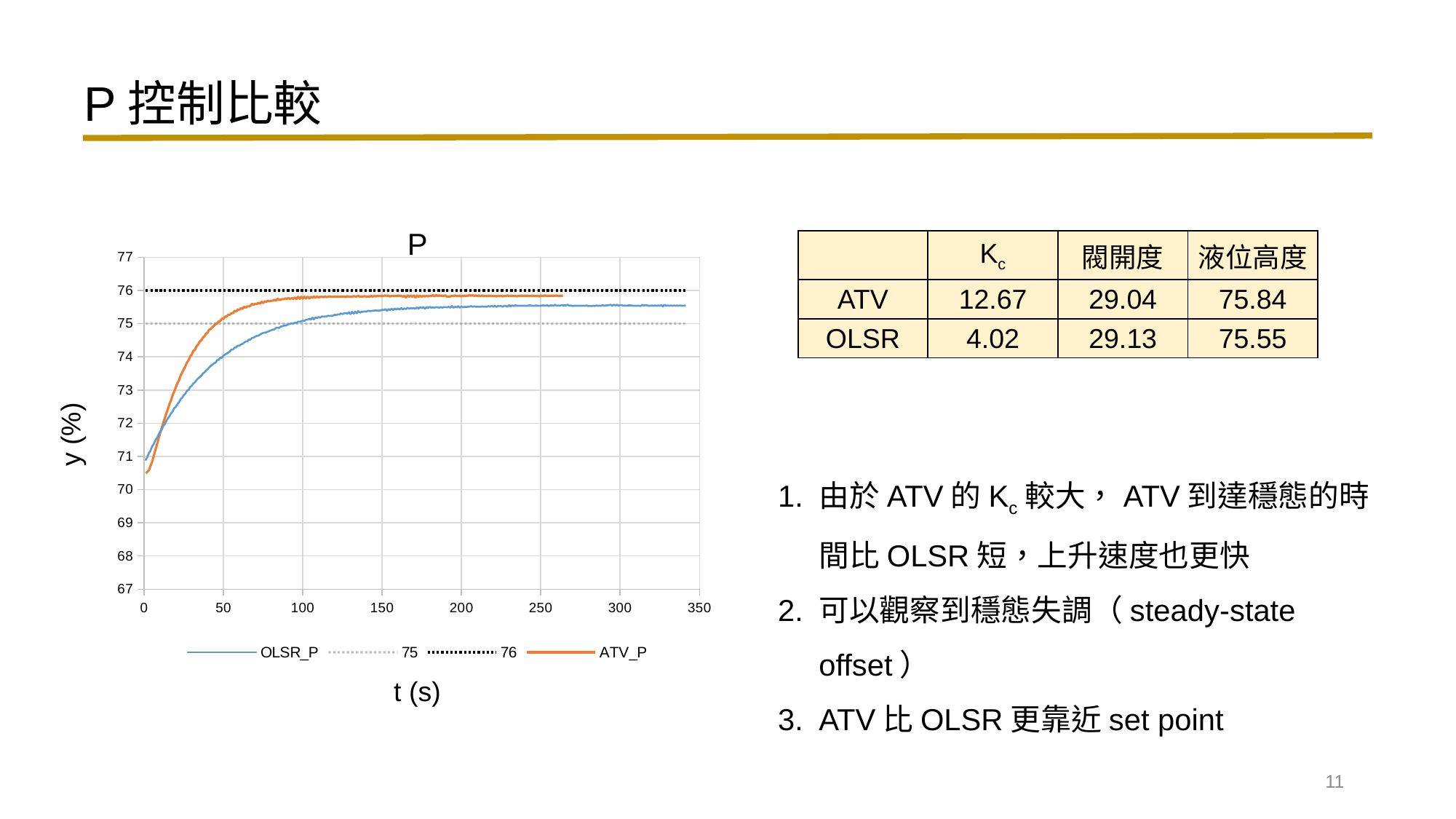

P控制比較

### Chart: P

| Category |  |  |  |  |
|---|---|---|---|---|
|  | Kc | 閥開度 | 液位高度 |
| --- | --- | --- | --- |
| ATV | 12.67 | 29.04 | 75.84 |
| OLSR | 4.02 | 29.13 | 75.55 |
y (%)
由於ATV的Kc較大，ATV到達穩態的時間比OLSR短，上升速度也更快
可以觀察到穩態失調（steady-state offset）
ATV比OLSR更靠近set point
t (s)
11